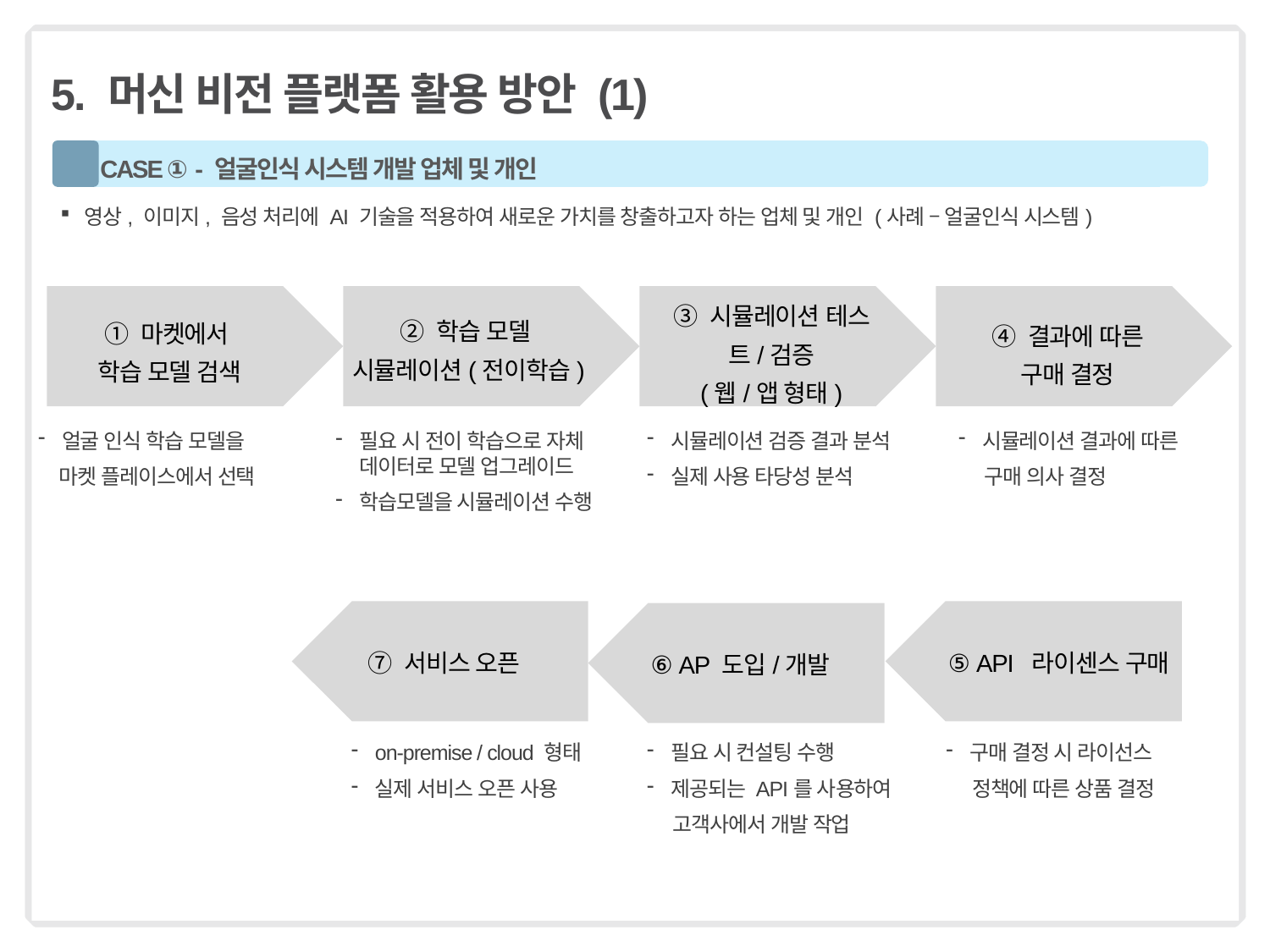

# 5. 머신 비전 플랫폼 활용 방안 (1)
1
      CASE ① - 얼굴인식 시스템 개발 업체 및 개인
영상, 이미지, 음성 처리에 AI 기술을 적용하여 새로운 가치를 창출하고자 하는 업체 및 개인 (사례 – 얼굴인식 시스템)

③ 시뮬레이션 테스트/검증
(웹/앱 형태)
① 마켓에서
학습 모델 검색
② 학습 모델
시뮬레이션(전이학습)
④ 결과에 따른
구매 결정
얼굴 인식 학습 모델을
   마켓 플레이스에서 선택
필요 시 전이 학습으로 자체 데이터로 모델 업그레이드
학습모델을 시뮬레이션 수행
시뮬레이션 검증 결과 분석
실제 사용 타당성 분석
시뮬레이션 결과에 따른
    구매 의사 결정

⑦ 서비스 오픈
⑤ API  라이센스 구매
⑥ AP 도입/개발
on-premise / cloud 형태
실제 서비스 오픈 사용
필요 시 컨설팅 수행
제공되는 API를 사용하여
    고객사에서 개발 작업
구매 결정 시 라이선스
    정책에 따른 상품 결정